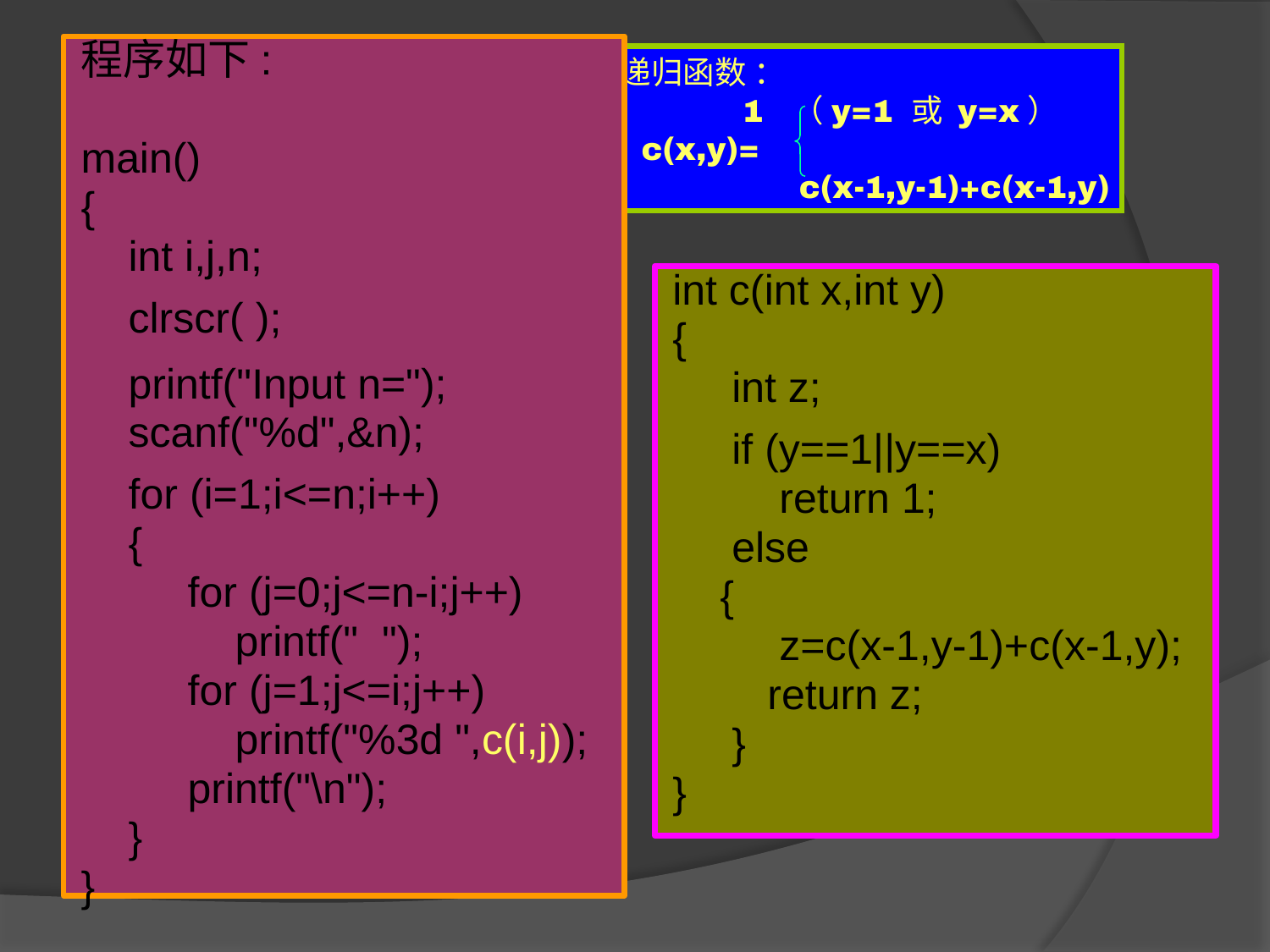

程序如下:

main()
{
    int i,j,n;
    clrscr( );
    printf("Input n=");
    scanf("%d",&n);
    for (i=1;i<=n;i++)
    {
         for (j=0;j<=n-i;j++)
             printf("  ");
         for (j=1;j<=i;j++)
             printf("%3d ",c(i,j));
         printf("\n");
    }
}
递归函数 ：
                1  （y=1 或 y=x）
  c(x,y)=
                 c(x-1,y-1)+c(x-1,y)

              1
        1   1
      1   2   1
    1   3   3   1
  1   4   6   4   1
1   5   10  10  5   1
      ………………
int c(int x,int y)
{
     int z;
     if (y==1||y==x)
         return 1;
     else
    {
         z=c(x-1,y-1)+c(x-1,y);
        return z;
     }
}